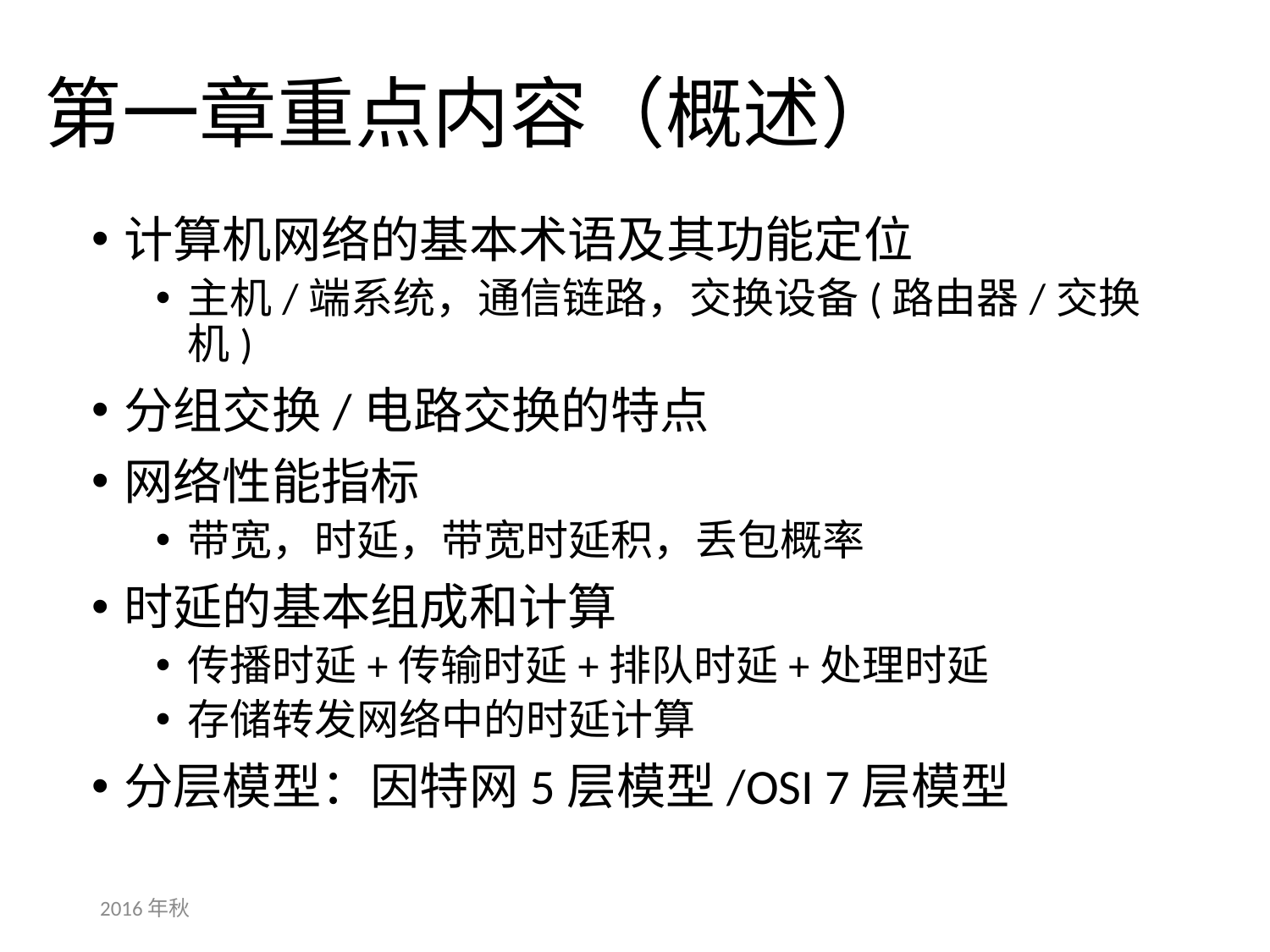

# 第一章重点内容（概述）
计算机网络的基本术语及其功能定位
主机/端系统，通信链路，交换设备(路由器/交换机)
分组交换/电路交换的特点
网络性能指标
带宽，时延，带宽时延积，丢包概率
时延的基本组成和计算
传播时延+传输时延+排队时延+处理时延
存储转发网络中的时延计算
分层模型：因特网5层模型/OSI 7层模型
2016年秋